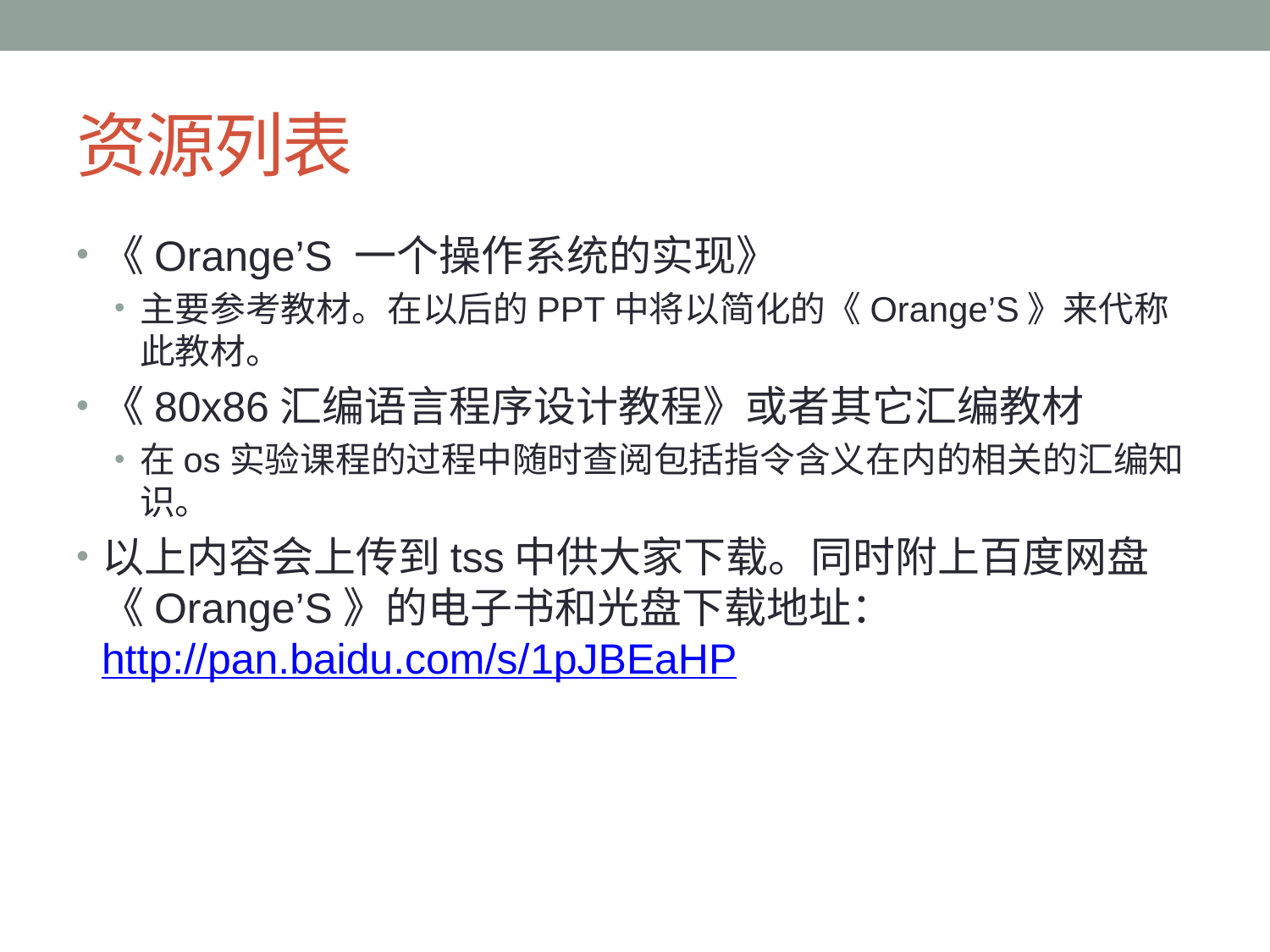

# 资源列表
《Orange’S 一个操作系统的实现》
主要参考教材。在以后的PPT中将以简化的《Orange’S》来代称此教材。
《80x86汇编语言程序设计教程》或者其它汇编教材
在os实验课程的过程中随时查阅包括指令含义在内的相关的汇编知识。
以上内容会上传到tss中供大家下载。同时附上百度网盘《Orange’S》的电子书和光盘下载地址：http://pan.baidu.com/s/1pJBEaHP